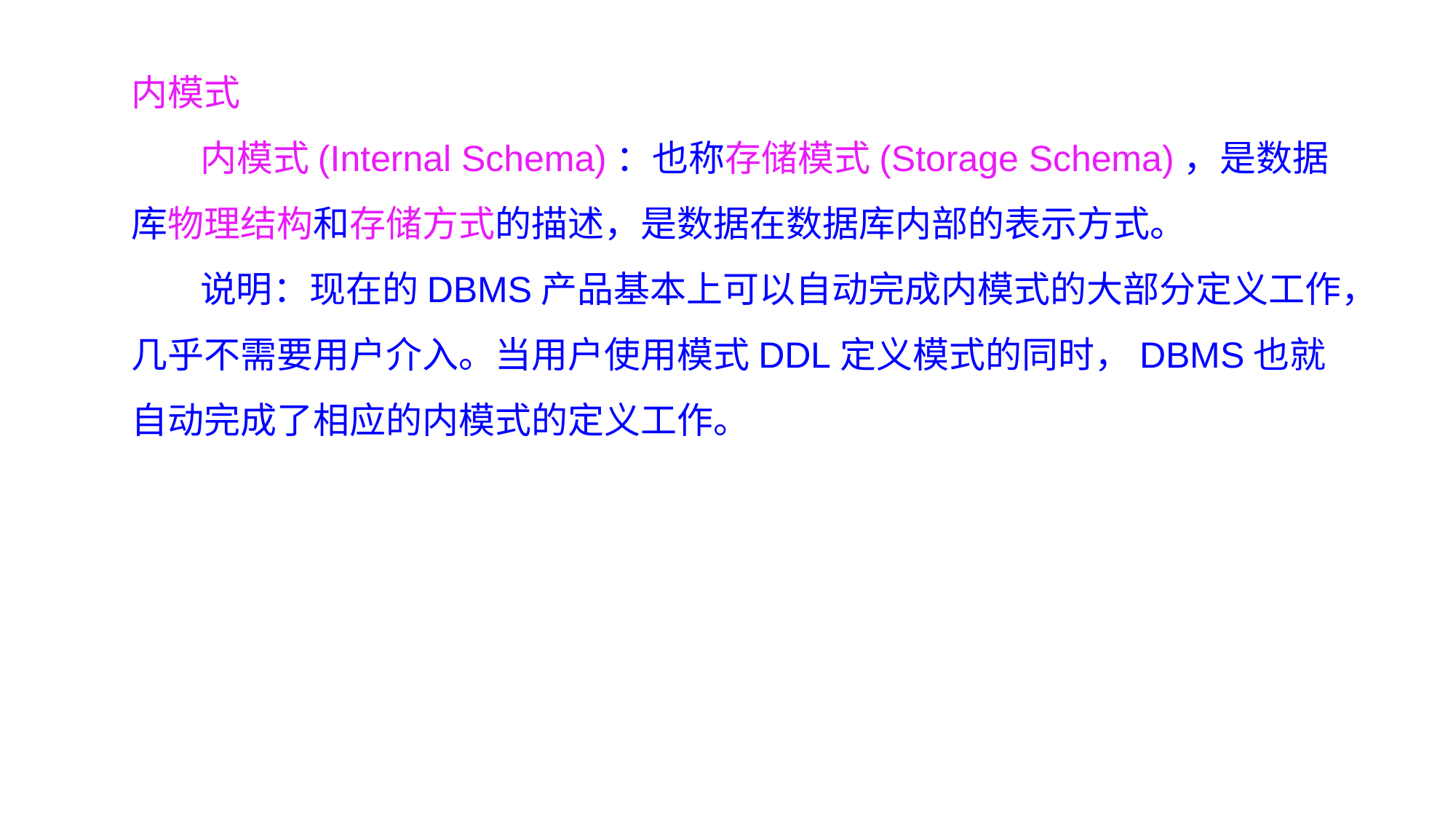

内模式
内模式(Internal Schema)：也称存储模式(Storage Schema)，是数据库物理结构和存储方式的描述，是数据在数据库内部的表示方式。
说明：现在的DBMS产品基本上可以自动完成内模式的大部分定义工作，几乎不需要用户介入。当用户使用模式DDL定义模式的同时，DBMS也就自动完成了相应的内模式的定义工作。